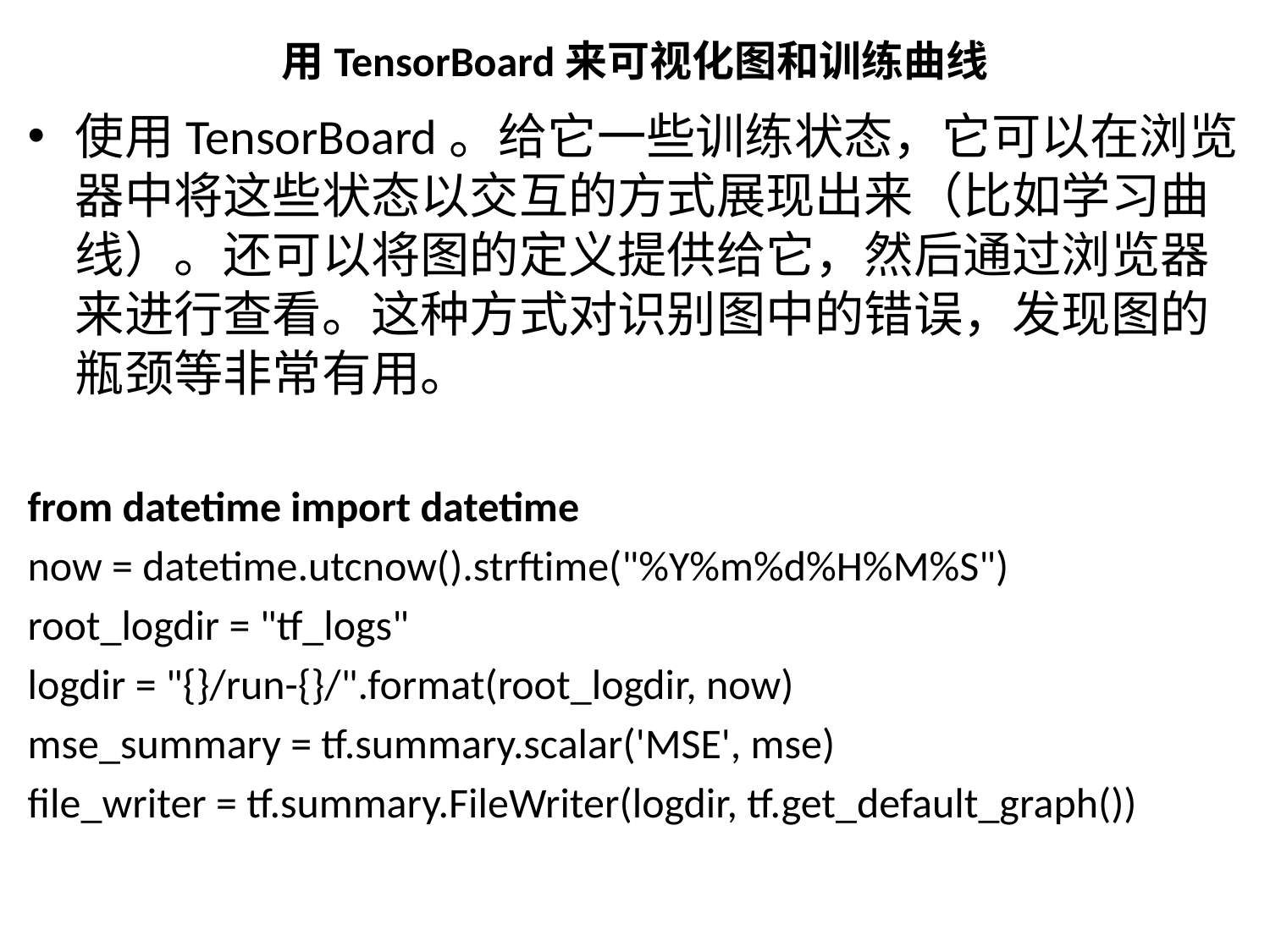

# 用TensorBoard来可视化图和训练曲线
使用TensorBoard。给它一些训练状态，它可以在浏览器中将这些状态以交互的方式展现出来（比如学习曲线）。还可以将图的定义提供给它，然后通过浏览器来进行查看。这种方式对识别图中的错误，发现图的瓶颈等非常有用。

from datetime import datetime
now = datetime.utcnow().strftime("%Y%m%d%H%M%S")
root_logdir = "tf_logs"
logdir = "{}/run-{}/".format(root_logdir, now)
mse_summary = tf.summary.scalar('MSE', mse)
file_writer = tf.summary.FileWriter(logdir, tf.get_default_graph())